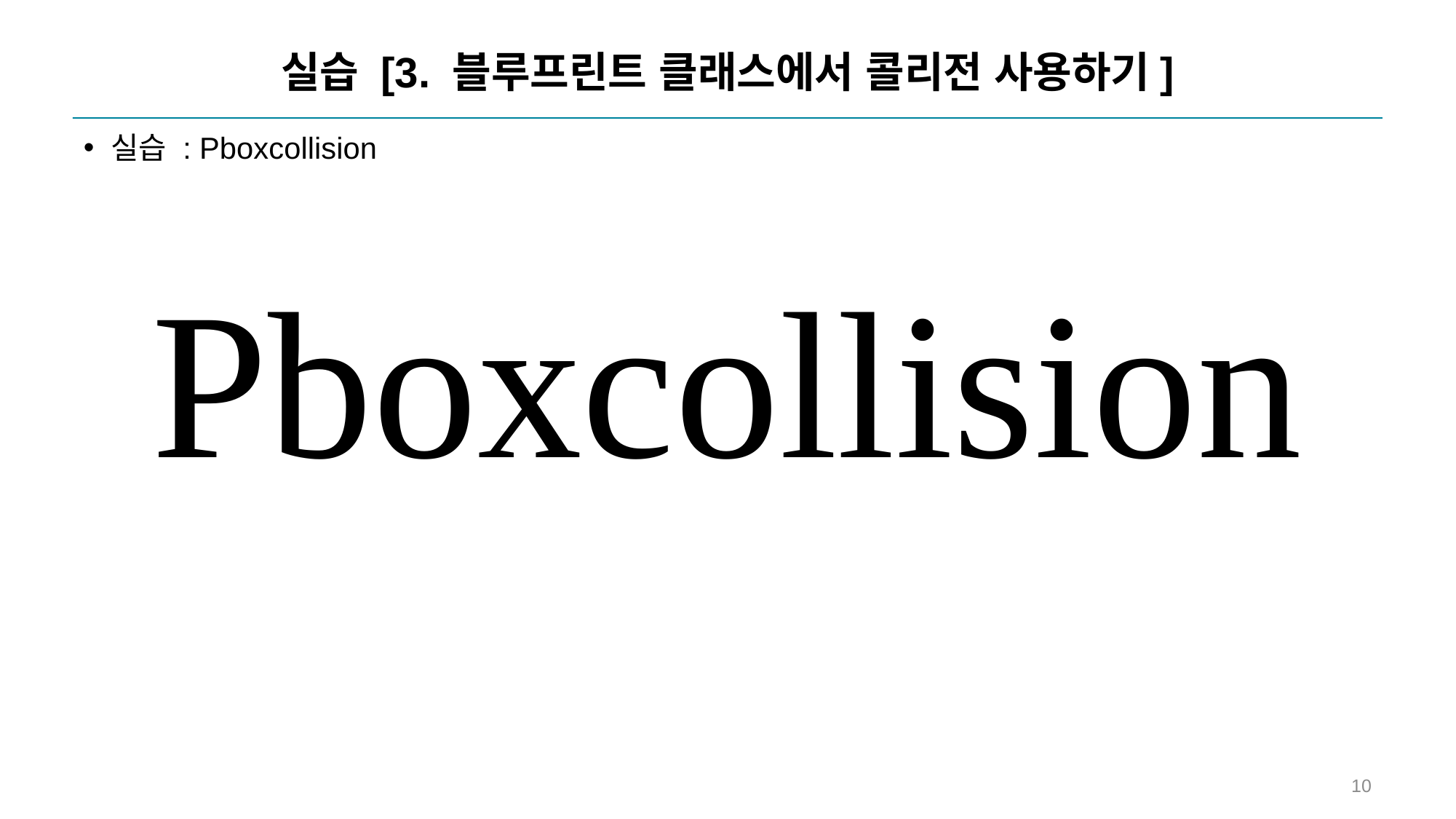

# 실습 [3. 블루프린트 클래스에서 콜리전 사용하기]
실습 : Pboxcollision

Pboxcollision
10